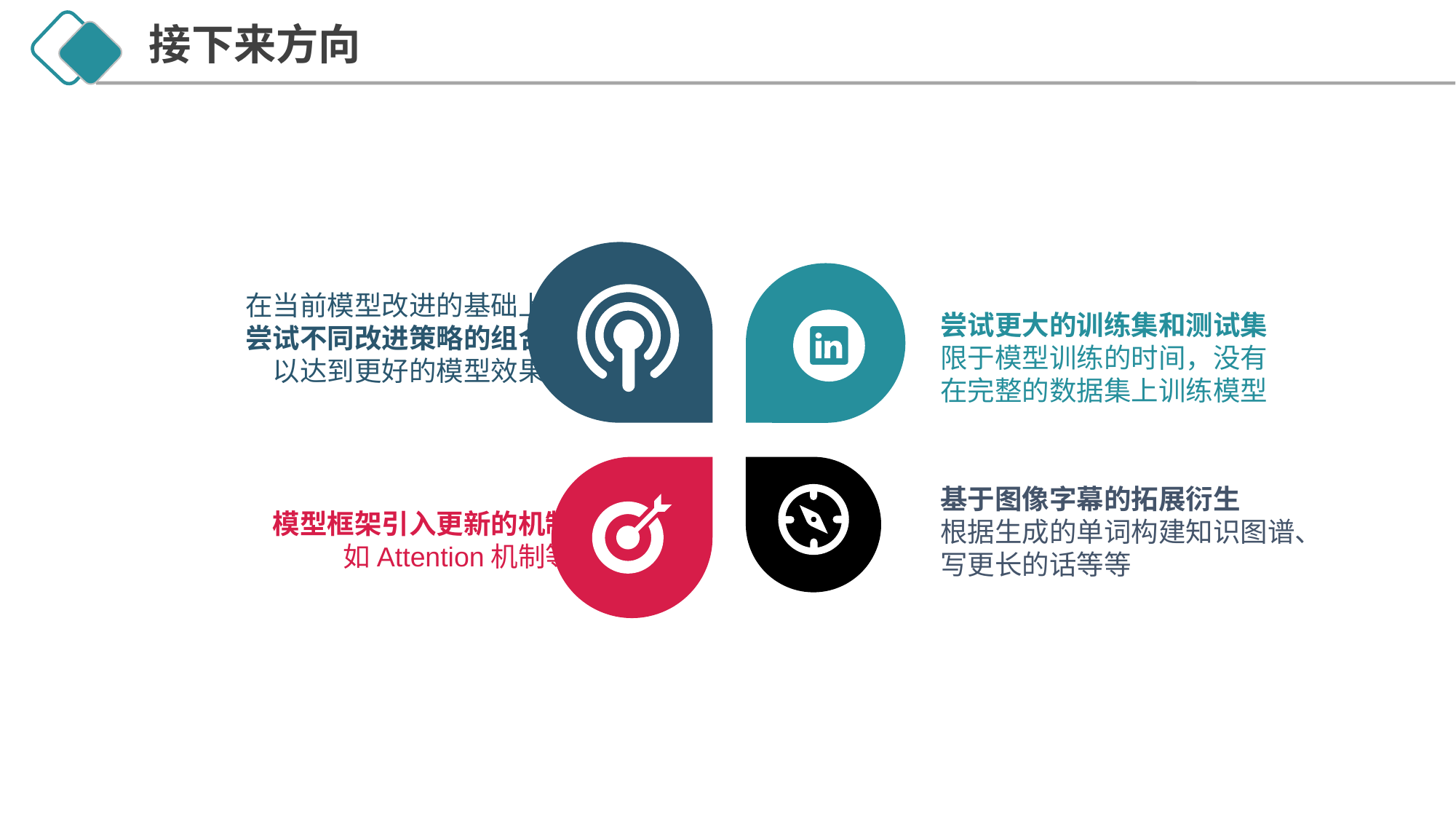

接下来方向

在当前模型改进的基础上
尝试不同改进策略的组合
以达到更好的模型效果

尝试更大的训练集和测试集
限于模型训练的时间，没有
在完整的数据集上训练模型

模型框架引入更新的机制
如Attention机制等

基于图像字幕的拓展衍生
根据生成的单词构建知识图谱、
写更长的话等等